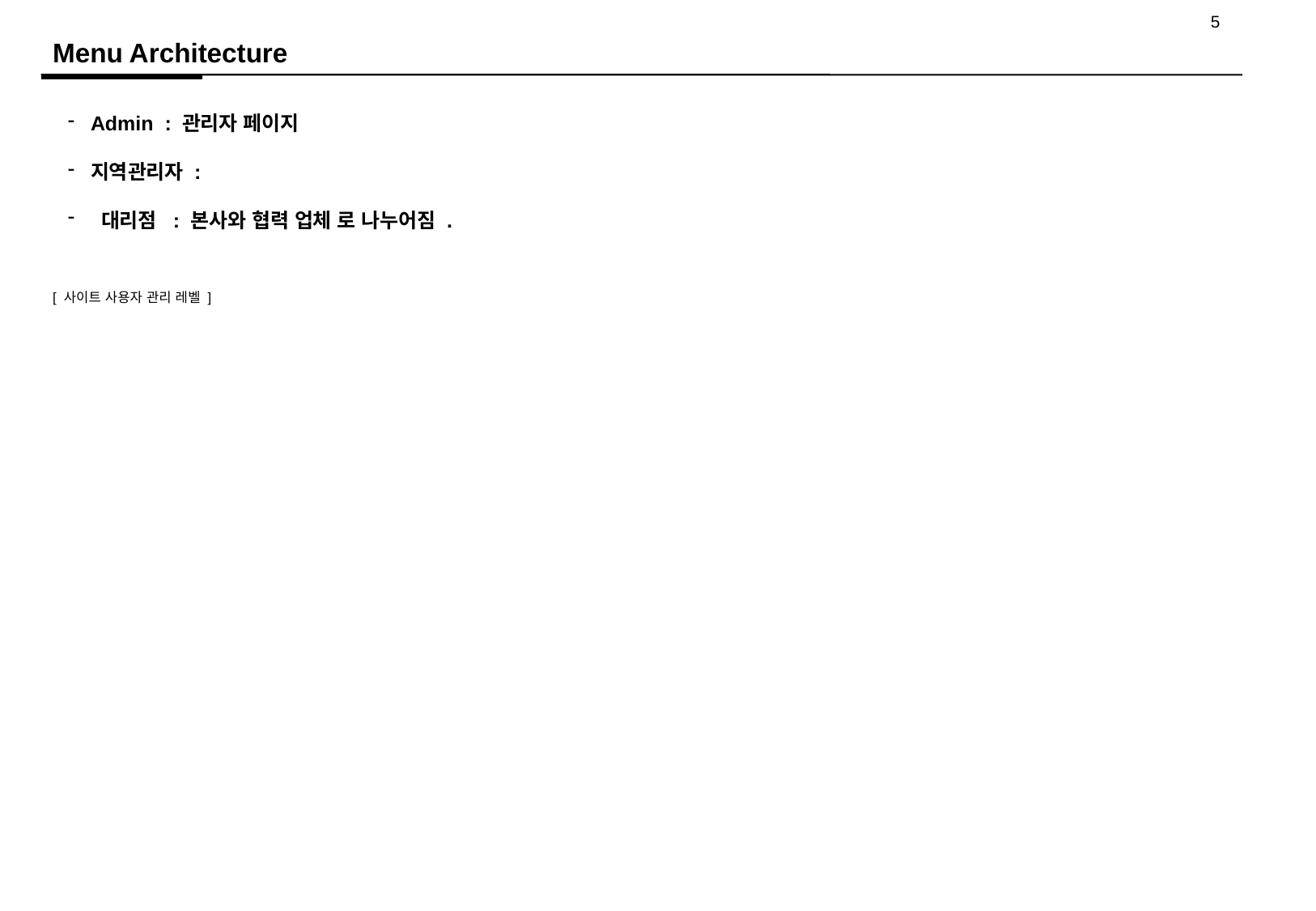

Menu A​rchitecture

Admin  : 관리자 페이지

지역관리자 :

 대리점  : 본사와 협력 업체 로 나누어짐 .

[ 사이트 사용자 관리 레벨 ]